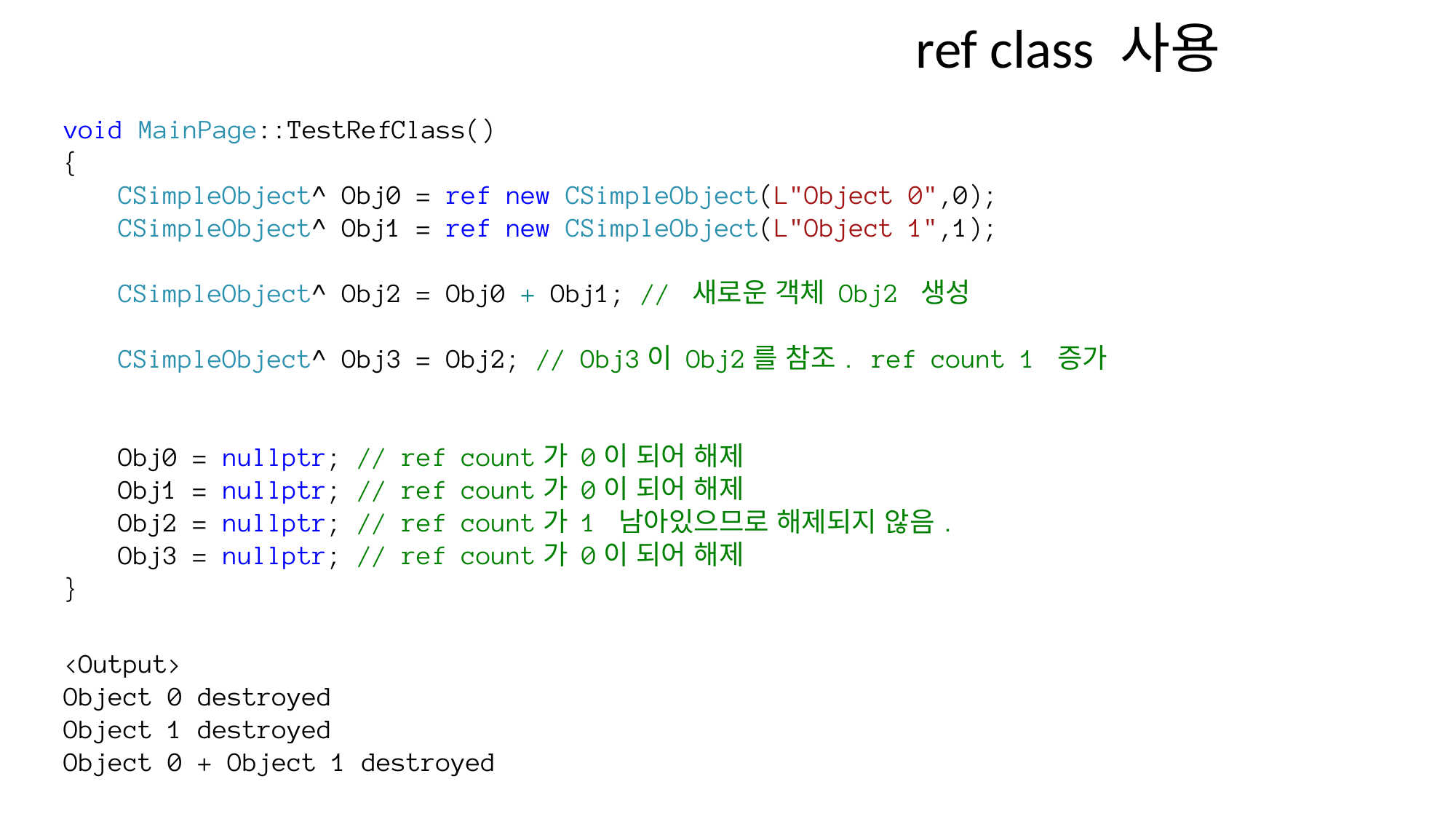

ref class 사용
void MainPage::TestRefClass()
{
CSimpleObject^ Obj0 = ref new CSimpleObject(L"Object 0",0);
CSimpleObject^ Obj1 = ref new CSimpleObject(L"Object 1",1);

CSimpleObject^ Obj2 = Obj0 + Obj1; // 새로운 객체 Obj2 생성

CSimpleObject^ Obj3 = Obj2; // Obj3이 Obj2를 참조. ref count 1 증가

Obj0 = nullptr; // ref count가 0이 되어 해제
Obj1 = nullptr; // ref count가 0이 되어 해제
Obj2 = nullptr; // ref count가 1 남아있으므로 해제되지 않음.
Obj3 = nullptr; // ref count가 0이 되어 해제
}
<Output>
Object 0 destroyed
Object 1 destroyed
Object 0 + Object 1 destroyed